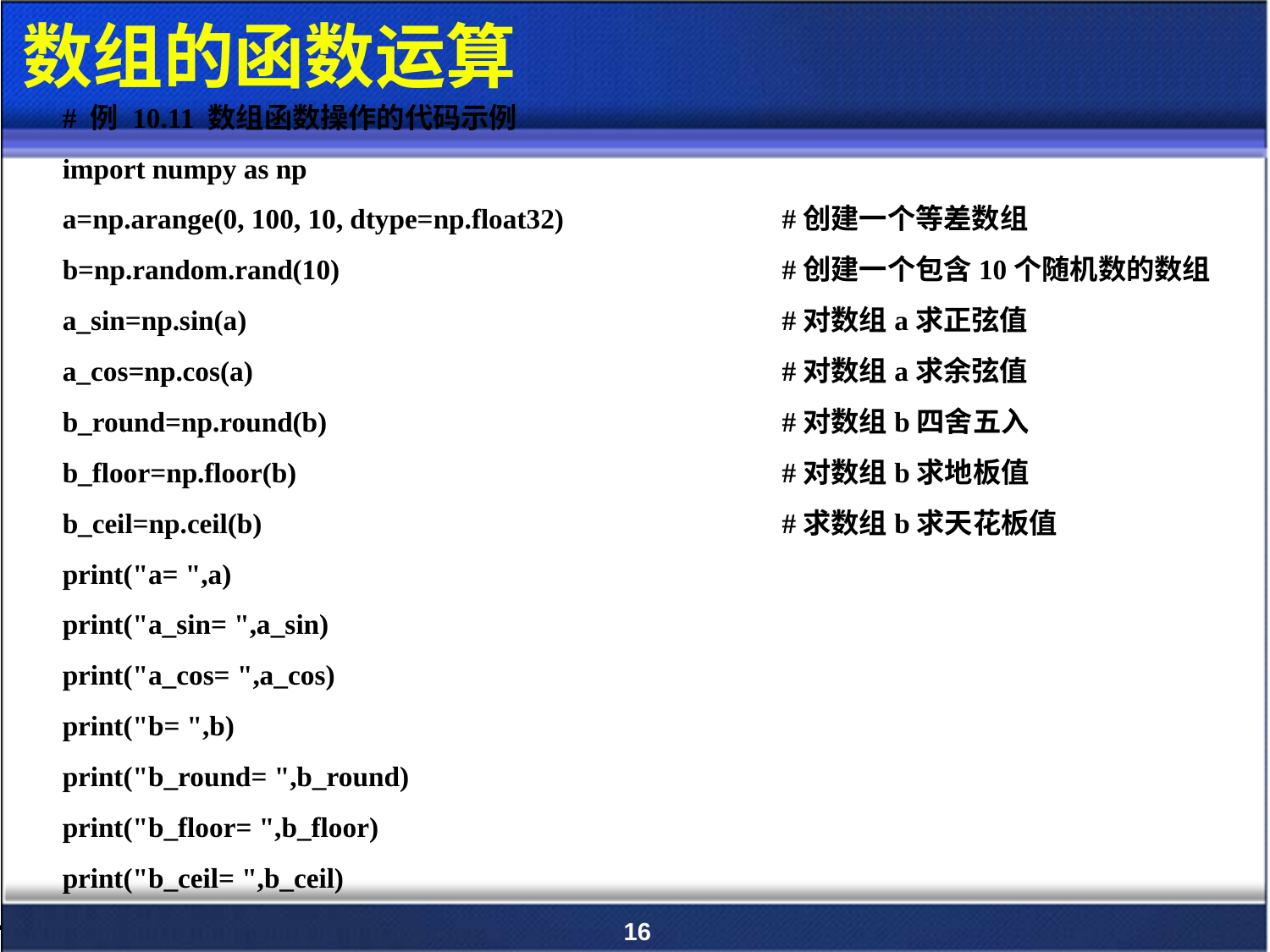

# 数组的函数运算
# 例 10.11 数组函数操作的代码示例
import numpy as np
a=np.arange(0, 100, 10, dtype=np.float32) 		#创建一个等差数组
b=np.random.rand(10) 				#创建一个包含10个随机数的数组
a_sin=np.sin(a) 					#对数组a求正弦值
a_cos=np.cos(a) 					#对数组a求余弦值
b_round=np.round(b) 				#对数组b四舍五入
b_floor=np.floor(b) 				#对数组b求地板值
b_ceil=np.ceil(b) 					#求数组b求天花板值
print("a= ",a)
print("a_sin= ",a_sin)
print("a_cos= ",a_cos)
print("b= ",b)
print("b_round= ",b_round)
print("b_floor= ",b_floor)
print("b_ceil= ",b_ceil)
16